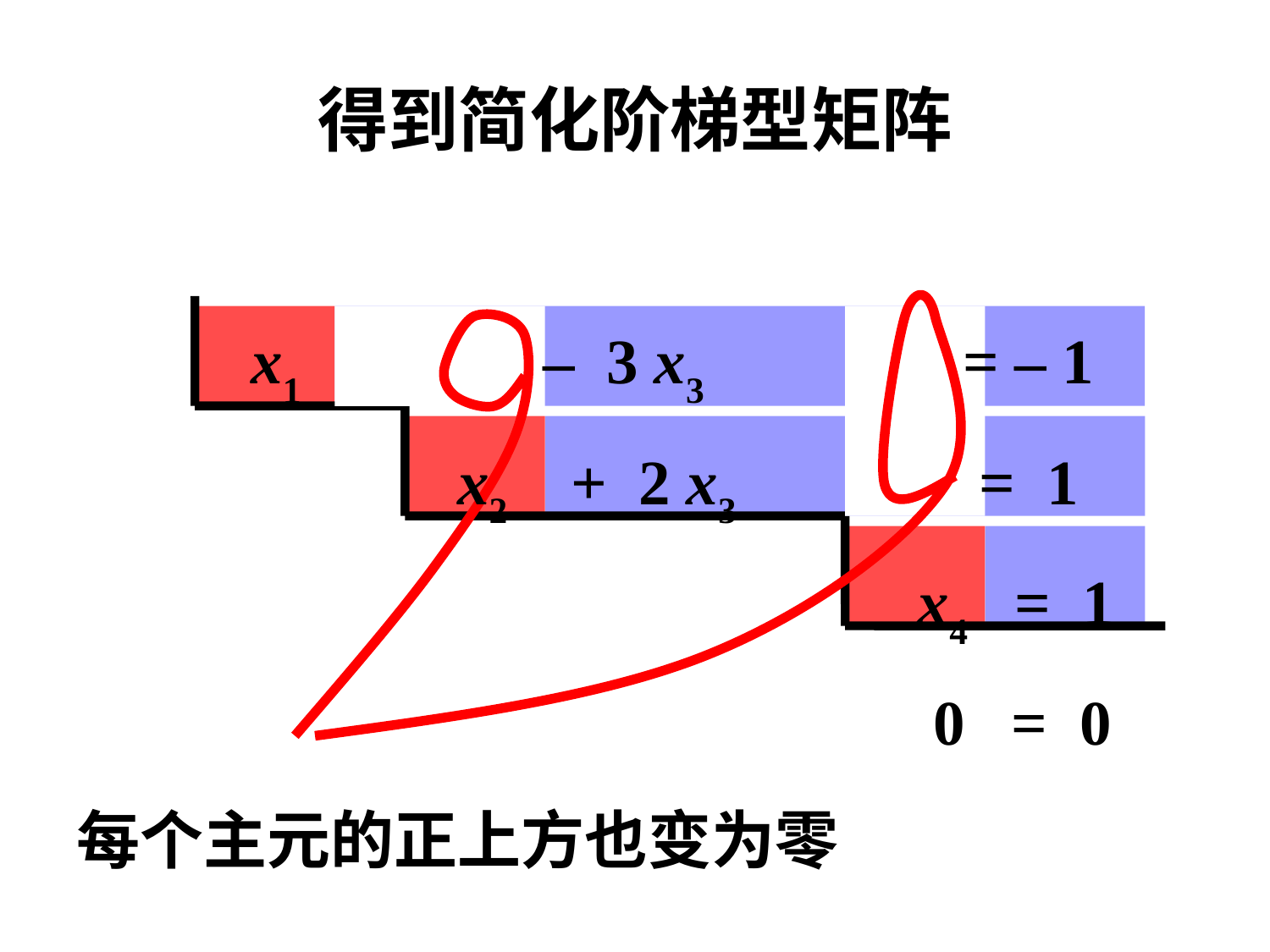

# 得到简化阶梯型矩阵

           x1                          –  3 x3                    = – 1
                        x2    +  2 x3                          =  1
                                                     x4     =  1
                                                      0     =  0
每个主元的正上方也变为零